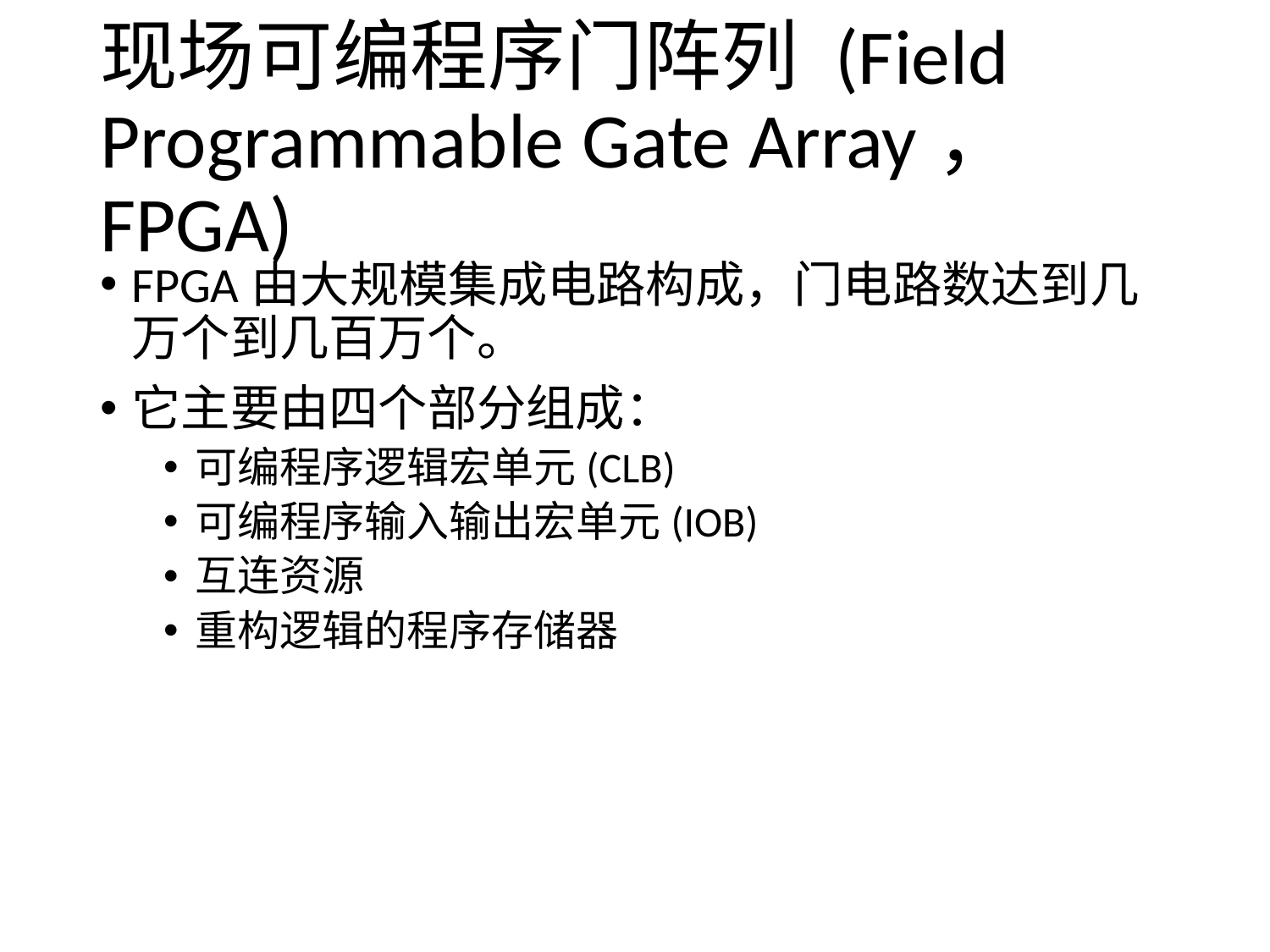

# 现场可编程序门阵列 (Field Programmable Gate Array， FPGA)
FPGA由大规模集成电路构成，门电路数达到几万个到几百万个。
它主要由四个部分组成：
可编程序逻辑宏单元(CLB)
可编程序输入输出宏单元(IOB)
互连资源
重构逻辑的程序存储器